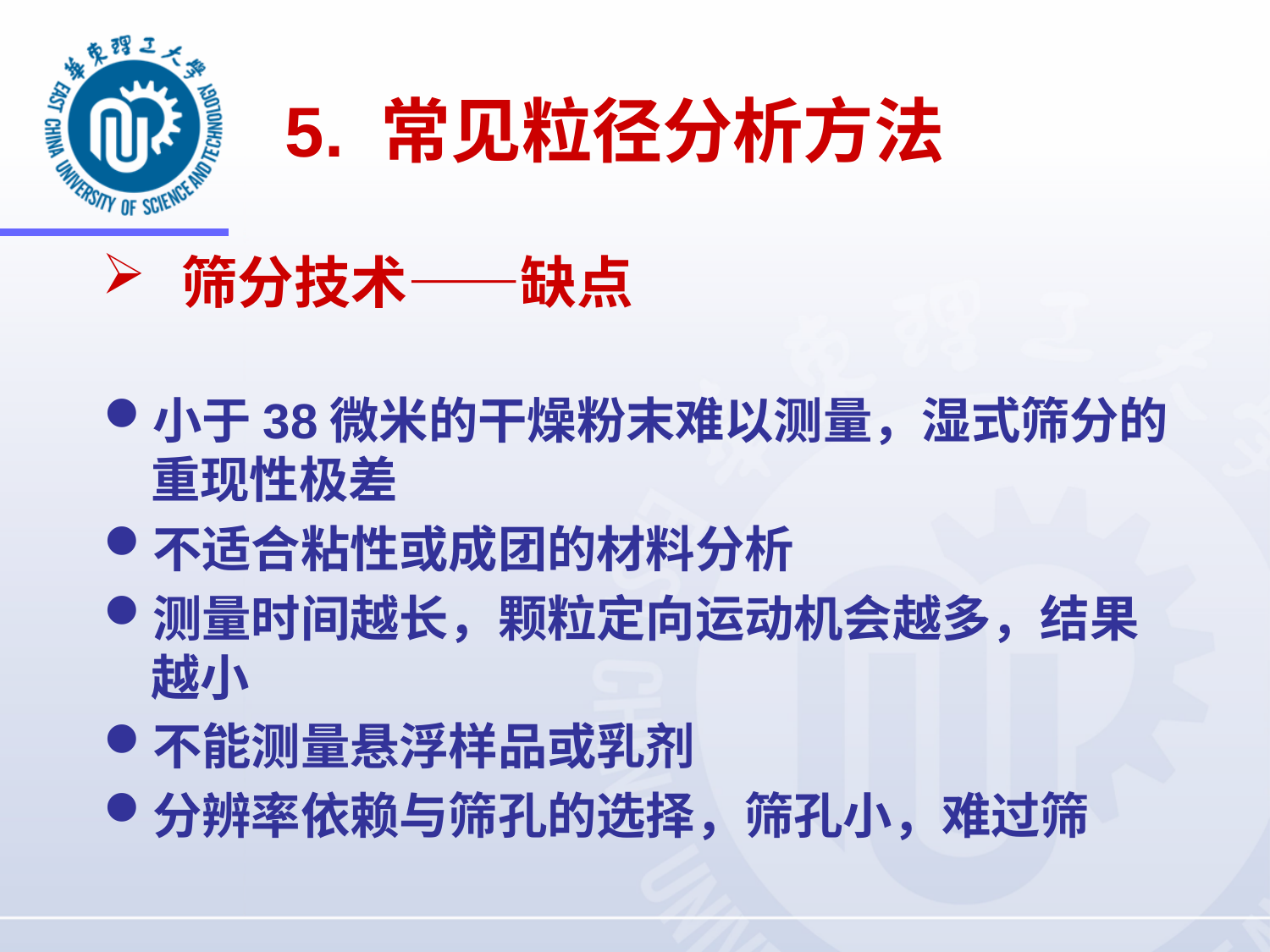

5. 常见粒径分析方法
# 筛分技术——缺点
小于38微米的干燥粉末难以测量，湿式筛分的重现性极差
不适合粘性或成团的材料分析
测量时间越长，颗粒定向运动机会越多，结果越小
不能测量悬浮样品或乳剂
分辨率依赖与筛孔的选择，筛孔小，难过筛